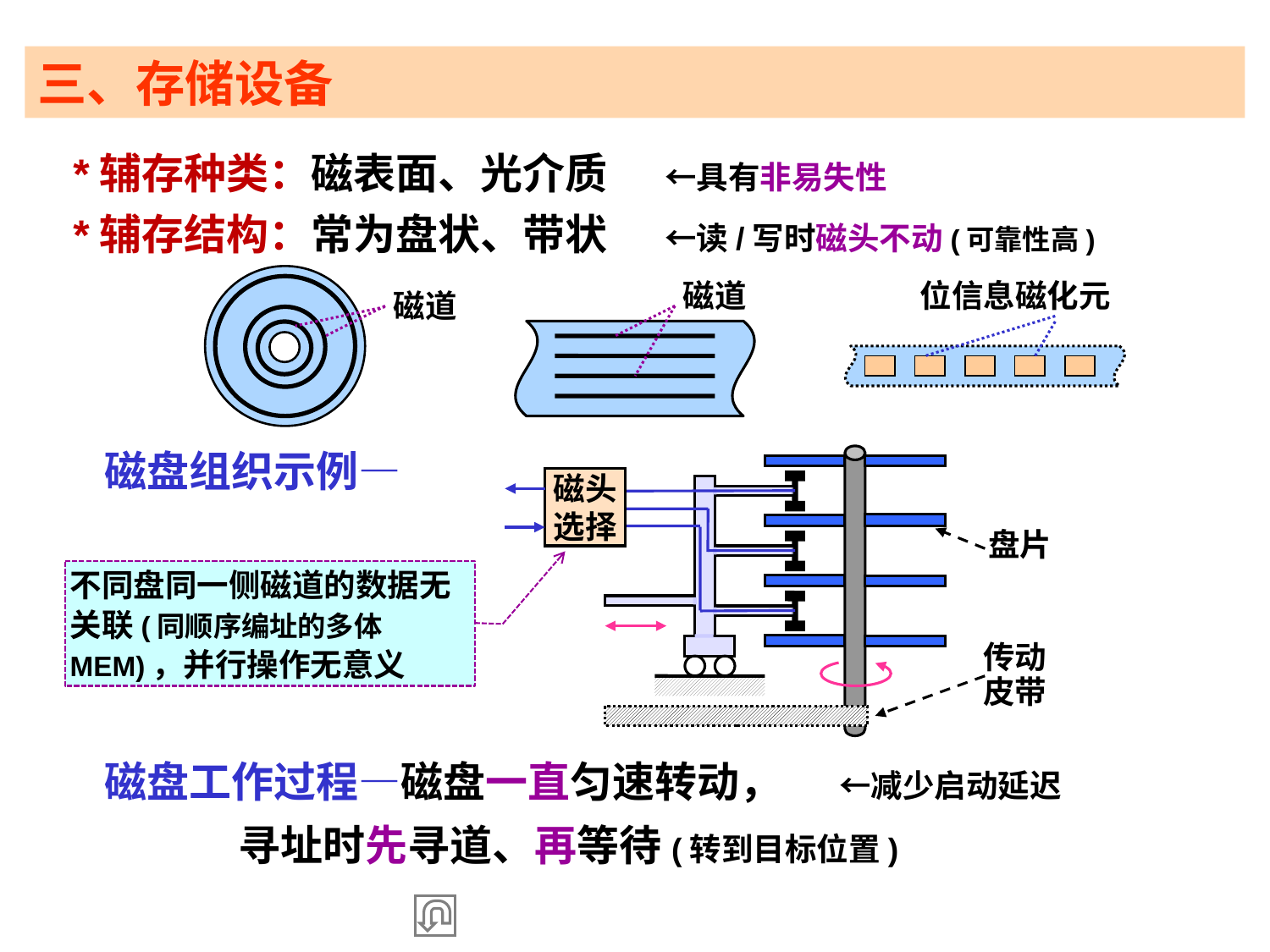

三、存储设备
   *辅存种类：磁表面、光介质      ←具有非易失性
   *辅存结构：常为盘状、带状      ←读/写时磁头不动(可靠性高)

位信息磁化元

磁道
磁道

      磁盘组织示例—

磁头
选择

盘片

传动皮带

不同盘同一侧磁道的数据无关联(同顺序编址的多体MEM)，并行操作无意义
      磁盘工作过程—磁盘一直匀速转动，      ←减少启动延迟
                    寻址时先寻道、再等待(转到目标位置)

23